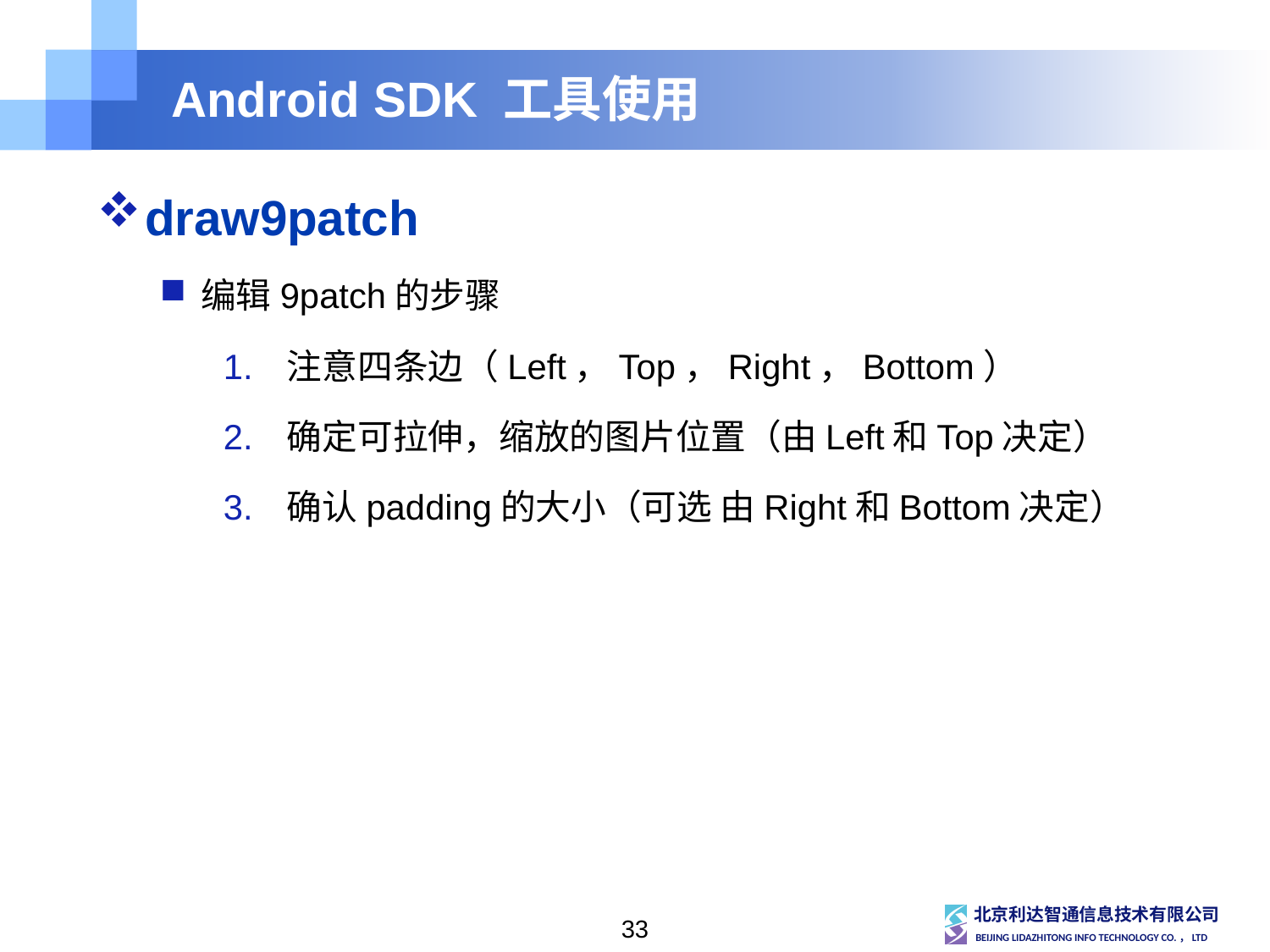

# Android SDK 工具使用
draw9patch
编辑9patch的步骤
注意四条边（Left，Top，Right，Bottom）
确定可拉伸，缩放的图片位置（由Left和Top决定）
确认padding的大小（可选 由Right和Bottom决定）
33